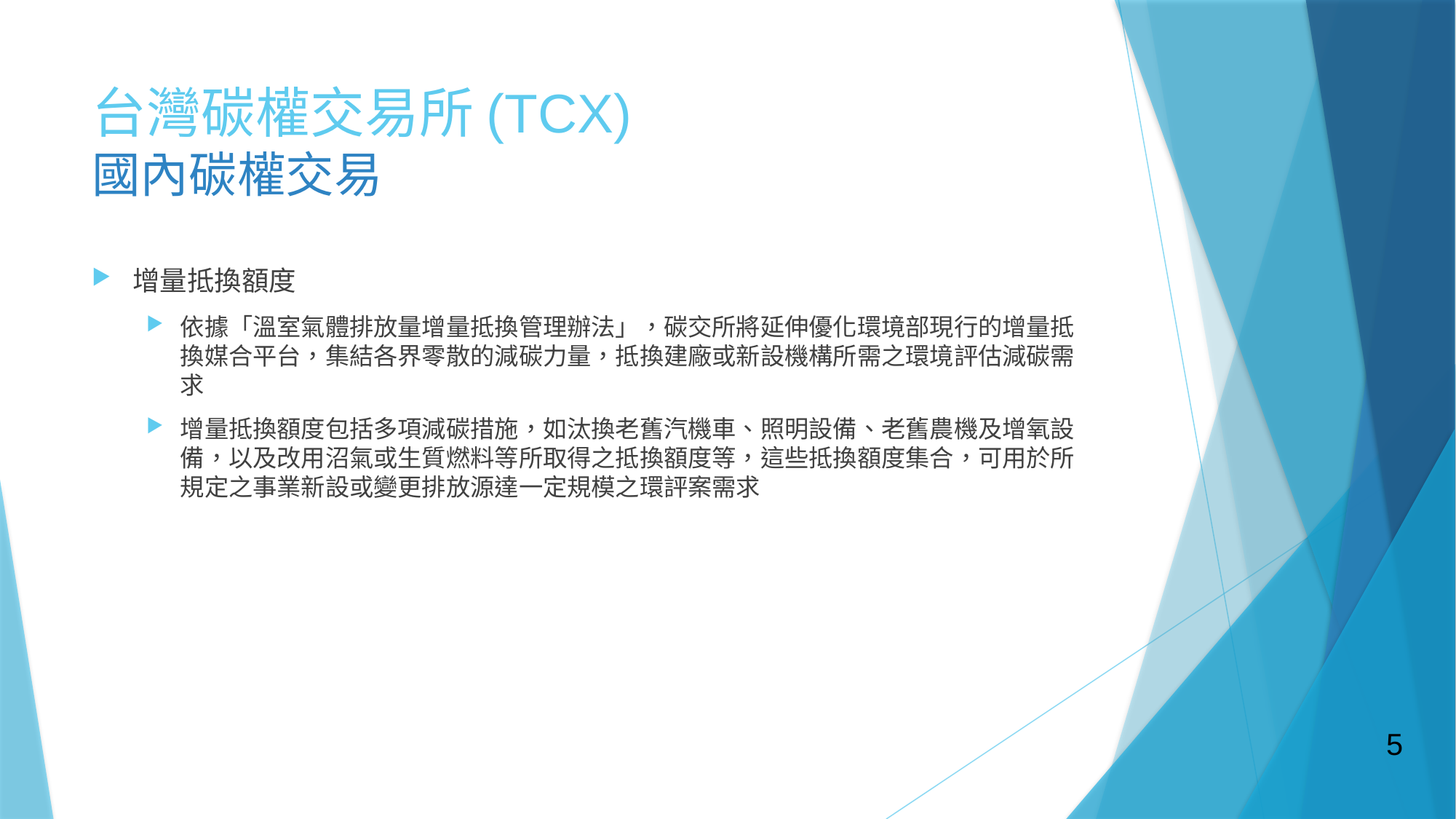

# 台灣碳權交易所(TCX) 國內碳權交易
增量抵換額度
依據「溫室氣體排放量增量抵換管理辦法」，碳交所將延伸優化環境部現行的增量抵換媒合平台，集結各界零散的減碳力量，抵換建廠或新設機構所需之環境評估減碳需求
增量抵換額度包括多項減碳措施，如汰換老舊汽機車、照明設備、老舊農機及增氧設備，以及改用沼氣或生質燃料等所取得之抵換額度等，這些抵換額度集合，可用於所規定之事業新設或變更排放源達一定規模之環評案需求
5